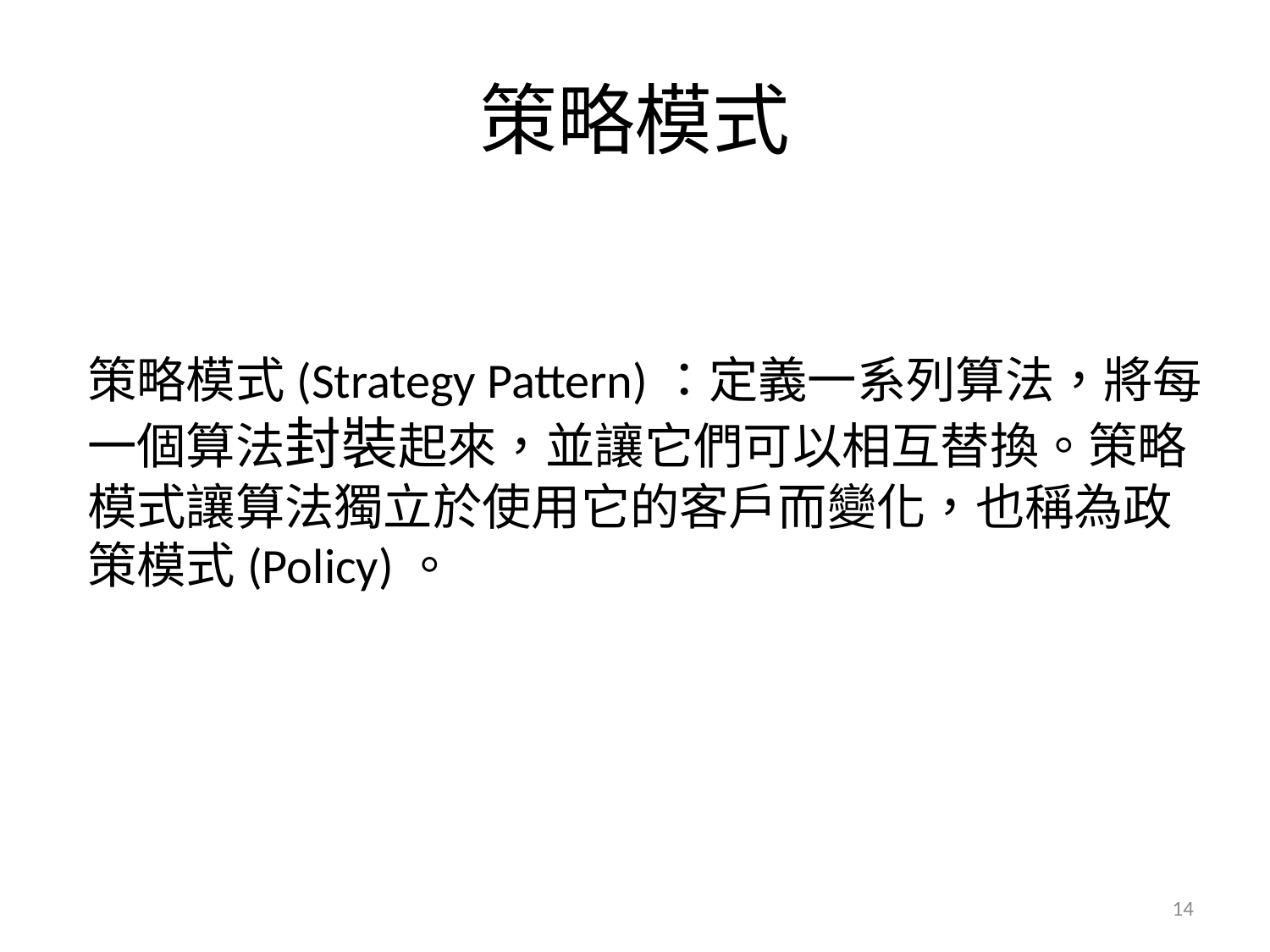

# 策略模式
策略模式(Strategy Pattern)：定義一系列算法，將每一個算法封裝起來，並讓它們可以相互替換。策略模式讓算法獨立於使用它的客戶而變化，也稱為政策模式(Policy)。
14